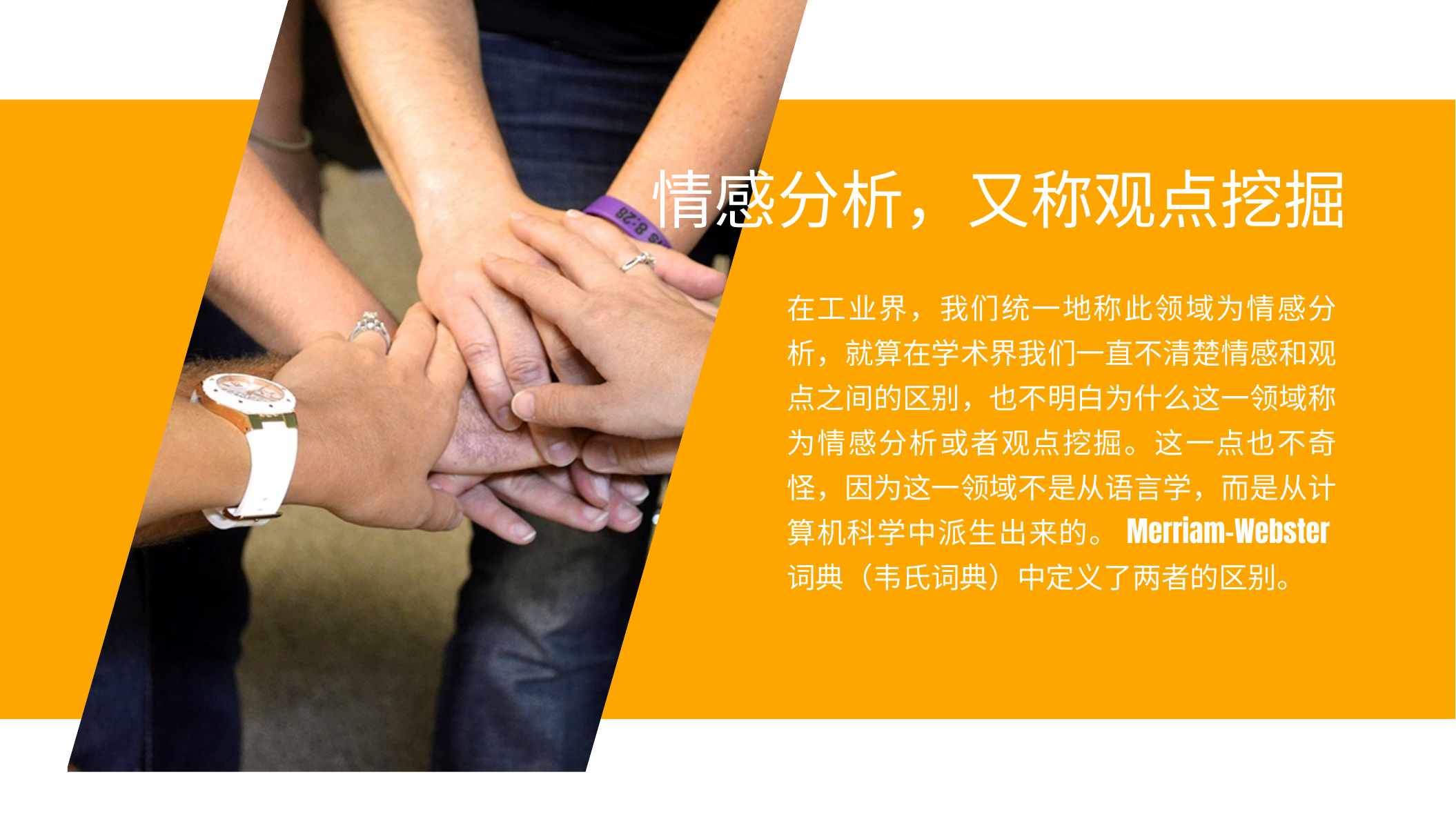

情感分析，又称观点挖掘
在工业界，我们统一地称此领域为情感分析，就算在学术界我们一直不清楚情感和观点之间的区别，也不明白为什么这一领域称为情感分析或者观点挖掘。这一点也不奇怪，因为这一领域不是从语言学，而是从计算机科学中派生出来的。Merriam-Webster词典（韦氏词典）中定义了两者的区别。